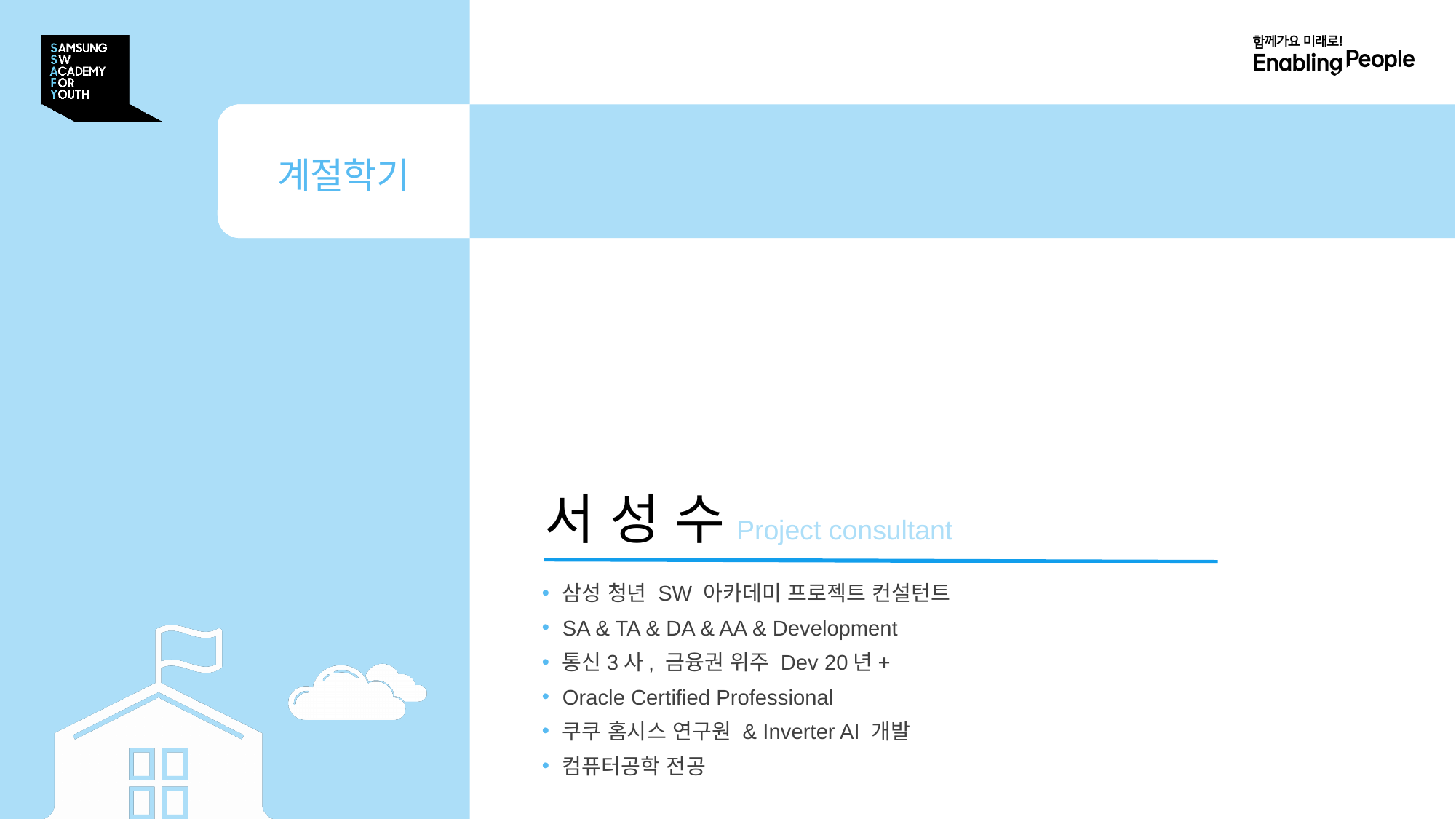

자기주도 PRJ : FE개발자도 Docker 를 써 봅시다
계절학기
서 성 수
Project consultant
삼성 청년 SW 아카데미 프로젝트 컨설턴트
SA & TA & DA & AA & Development
통신3사, 금융권 위주 Dev 20년+
Oracle Certified Professional
쿠쿠 홈시스 연구원 & Inverter AI 개발
컴퓨터공학 전공